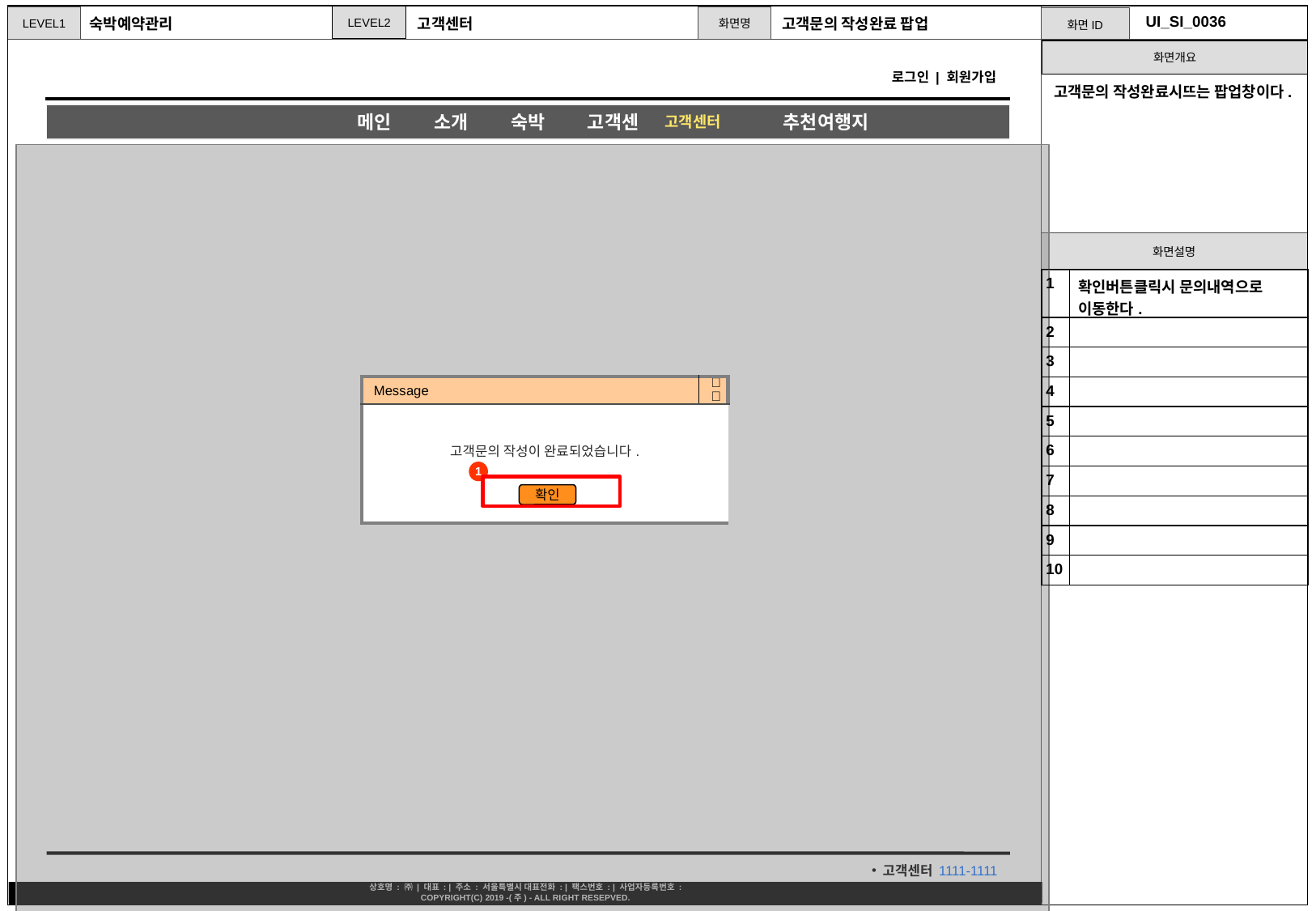

UI_SI_0036
숙박예약관리
고객센터
고객문의 작성완료 팝업
고객문의 작성완료시뜨는 팝업창이다.
    고객센터

| 1 | 확인버튼클릭시 문의내역으로 이동한다. |
| --- | --- |
| 2 |  |
| 3 |  |
| 4 |  |
| 5 |  |
| 6 |  |
| 7 |  |
| 8 |  |
| 9 |  |
| 10 |  |
| Message | 🗷 |
| --- | --- |
| 고객문의 작성이 완료되었습니다. |  |
1

확인